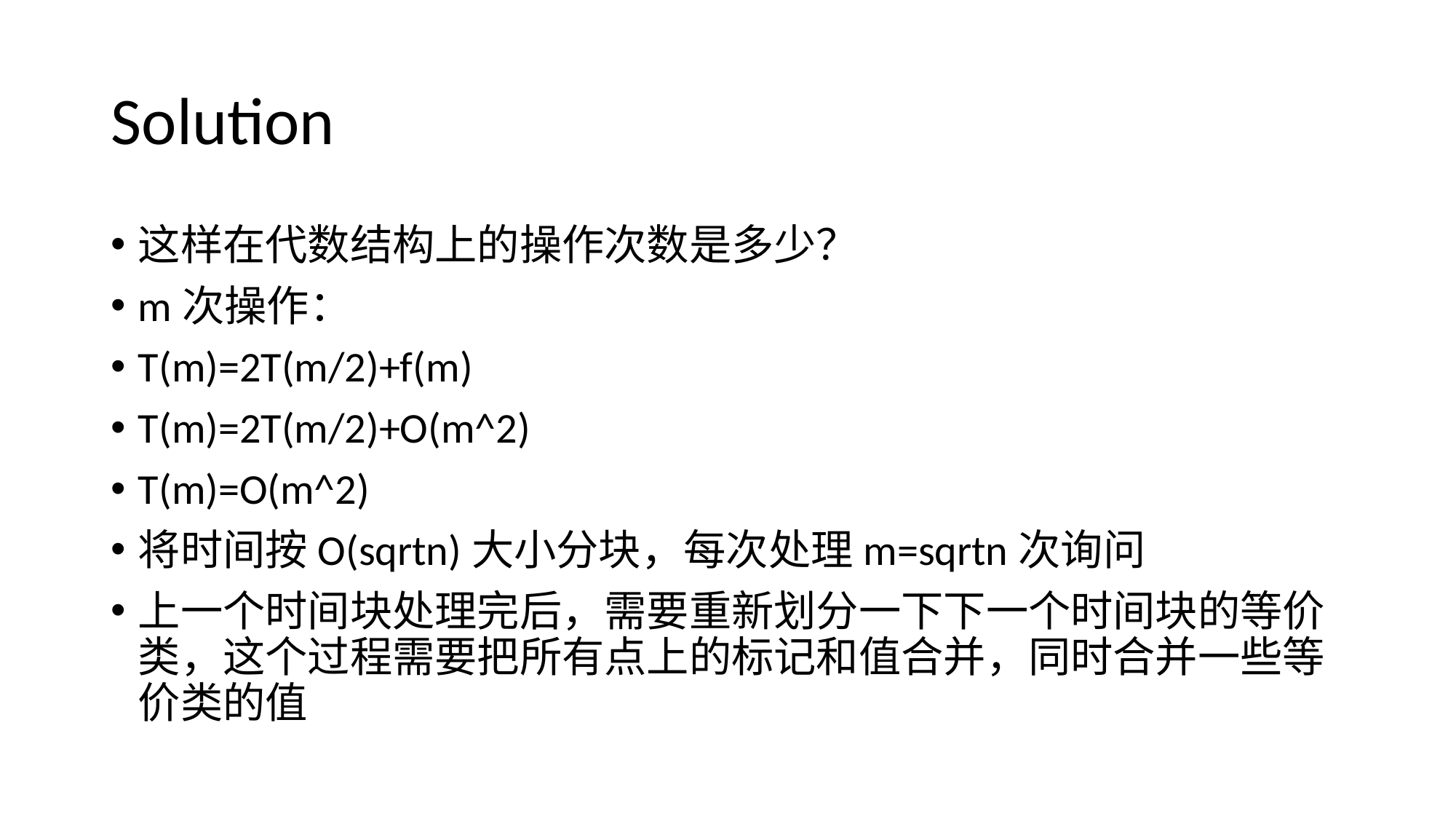

# Solution
这样在代数结构上的操作次数是多少？
m次操作：
T(m)=2T(m/2)+f(m)
T(m)=2T(m/2)+O(m^2)
T(m)=O(m^2)
将时间按O(sqrtn)大小分块，每次处理m=sqrtn次询问
上一个时间块处理完后，需要重新划分一下下一个时间块的等价类，这个过程需要把所有点上的标记和值合并，同时合并一些等价类的值